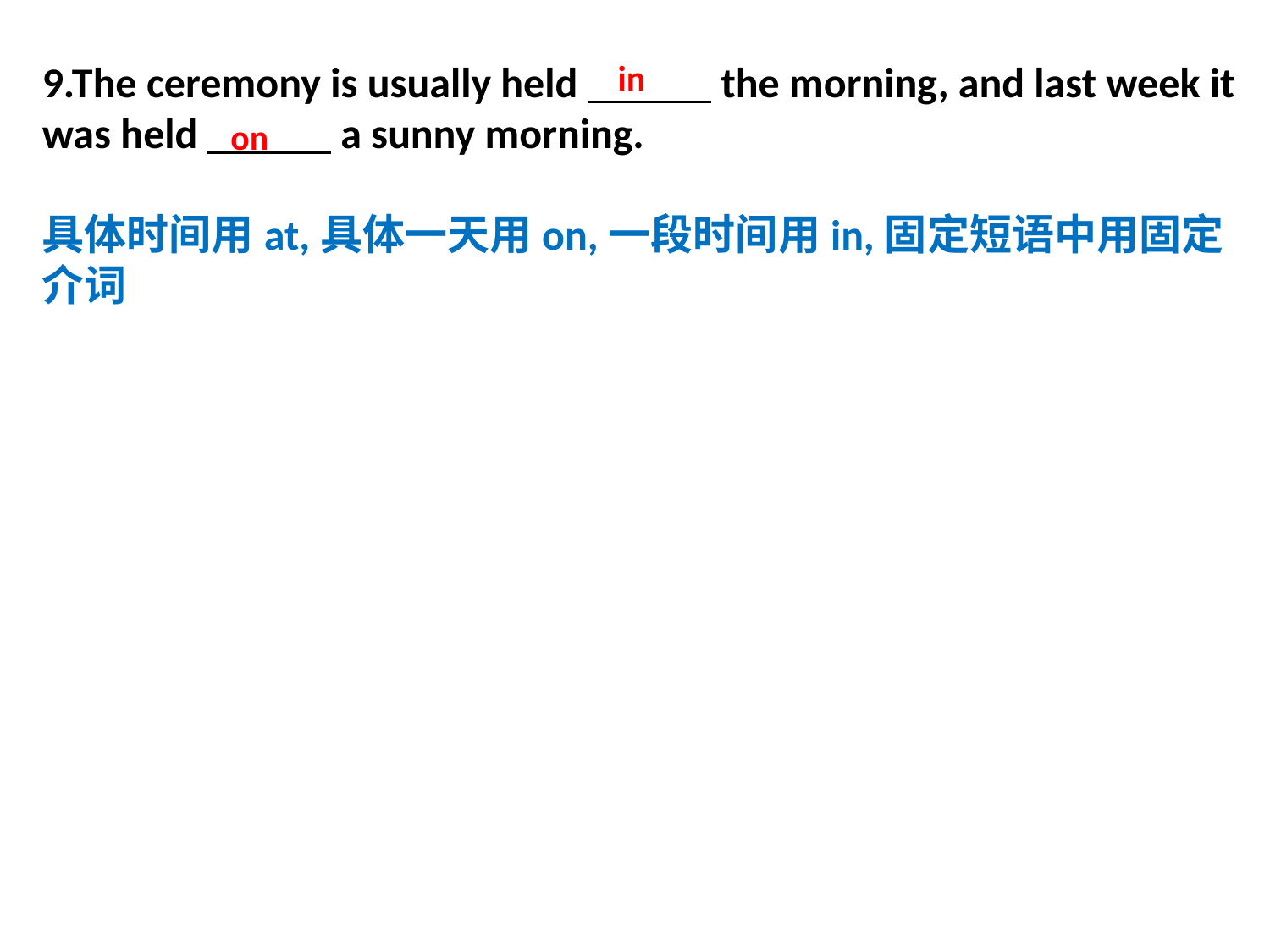

9.The ceremony is usually held               the morning, and last week it was held               a sunny morning.

具体时间用at,具体一天用on,一段时间用in,固定短语中用固定介词
in
on